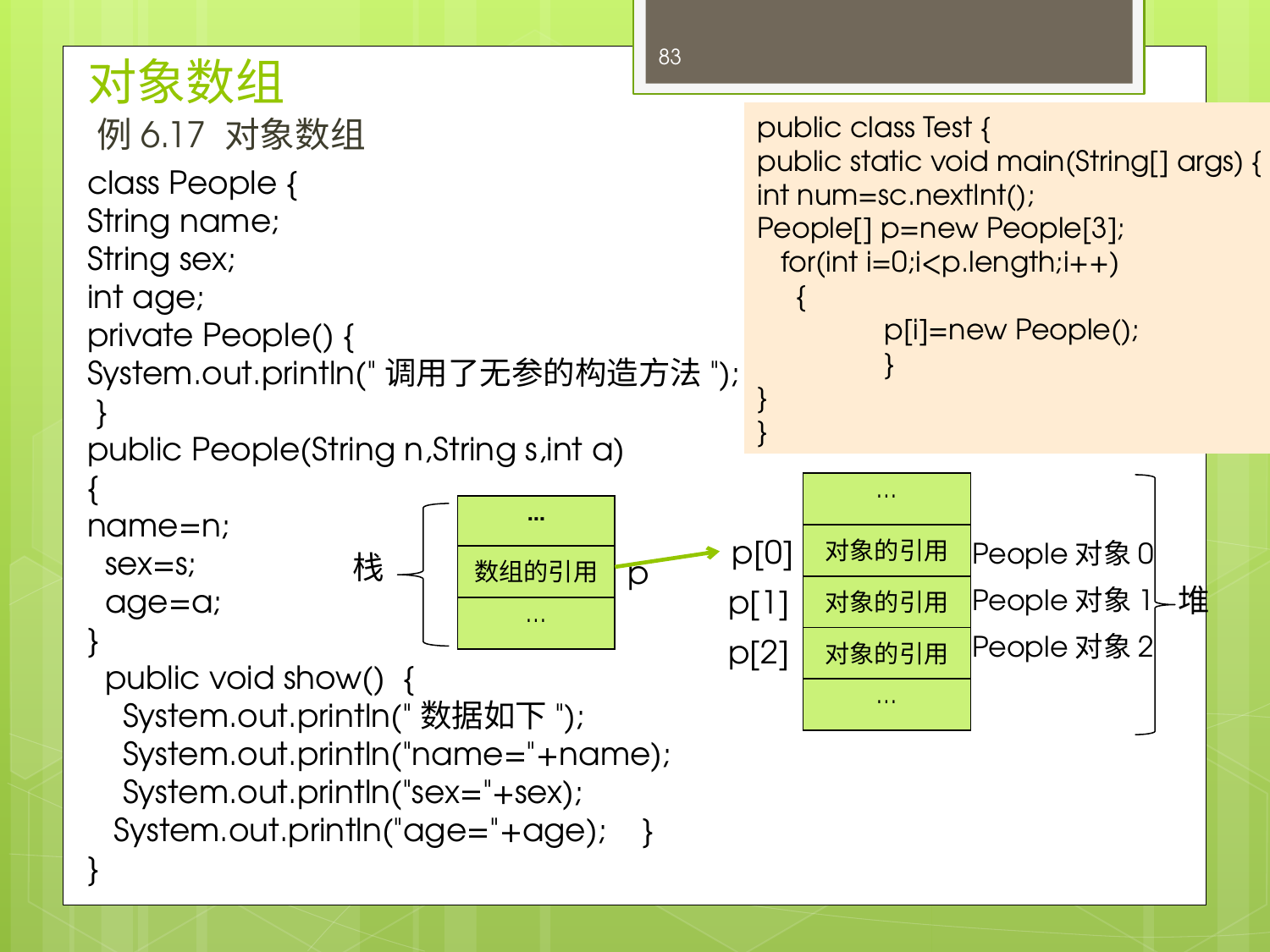

83
# 对象数组
public class Test {
public static void main(String[] args) {
int num=sc.nextInt();
People[] p=new People[3];
   for(int i=0;i<p.length;i++)
     {
	p[i]=new People();
	}
}
}
例6.17 对象数组
class People {
String name;
String sex;
int age;
private People() {
System.out.println("调用了无参的构造方法");
 }
public People(String n,String s,int a)
{
name=n;
  sex=s;
  age=a;
}
  public void show()  {
    System.out.println("数据如下");
    System.out.println("name="+name);
    System.out.println("sex="+sex);
   System.out.println("age="+age);    }
}
| … |
| --- |
| 对象的引用 |
| 对象的引用 |
| 对象的引用 |
| … |

| … |
| --- |
| 数组的引用 |
| … |

p[0]
People对象0
栈
p
堆
p[1]
People对象1
People对象2
p[2]